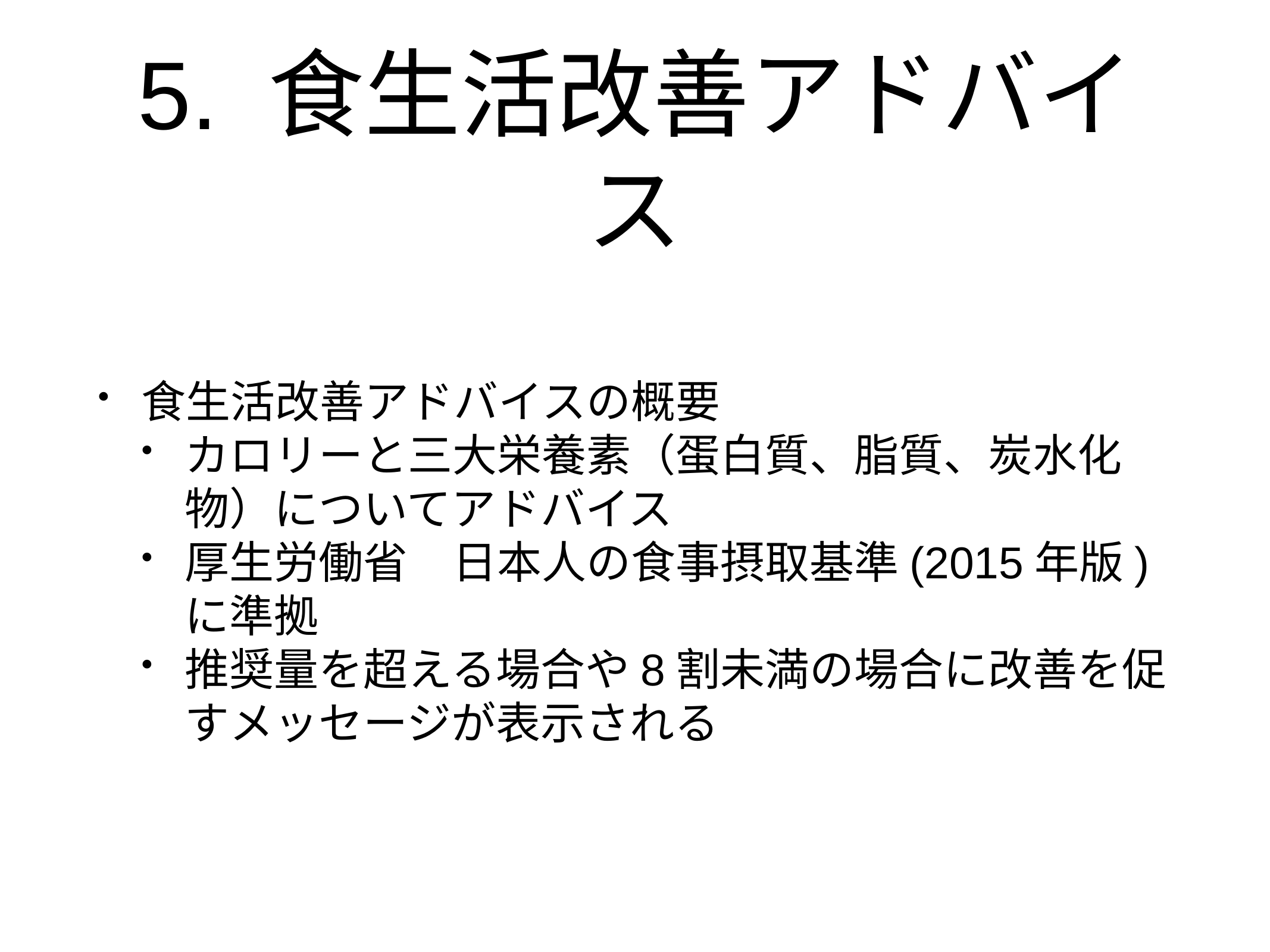

# 5. 食生活改善アドバイス
食生活改善アドバイスの概要
カロリーと三大栄養素（蛋白質、脂質、炭水化物）についてアドバイス
厚生労働省　日本人の食事摂取基準(2015年版)に準拠
推奨量を超える場合や8割未満の場合に改善を促すメッセージが表示される